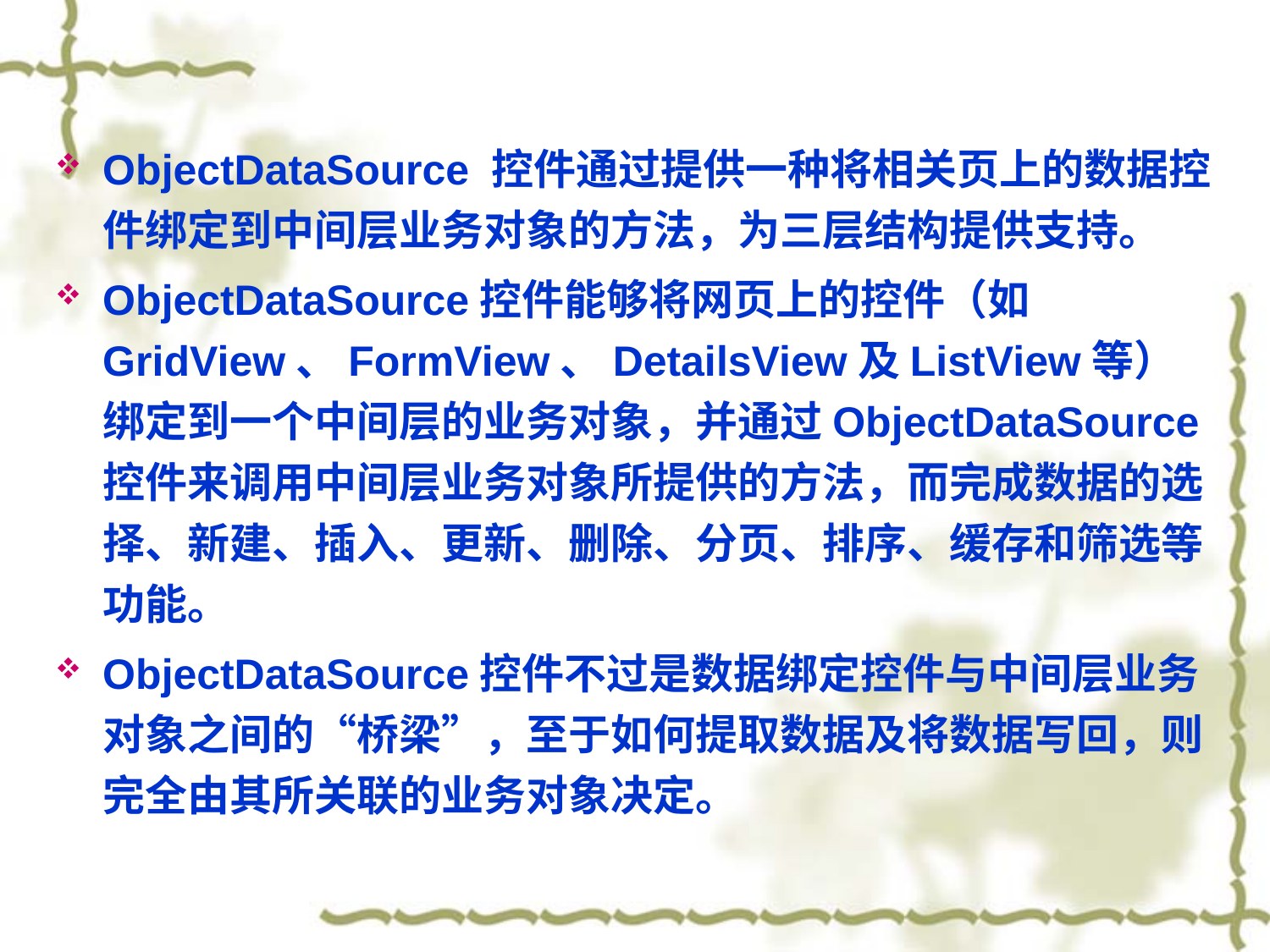

ObjectDataSource 控件通过提供一种将相关页上的数据控件绑定到中间层业务对象的方法，为三层结构提供支持。
ObjectDataSource控件能够将网页上的控件（如GridView、FormView、DetailsView及ListView等）绑定到一个中间层的业务对象，并通过ObjectDataSource控件来调用中间层业务对象所提供的方法，而完成数据的选择、新建、插入、更新、删除、分页、排序、缓存和筛选等功能。
ObjectDataSource控件不过是数据绑定控件与中间层业务对象之间的“桥梁”，至于如何提取数据及将数据写回，则完全由其所关联的业务对象决定。